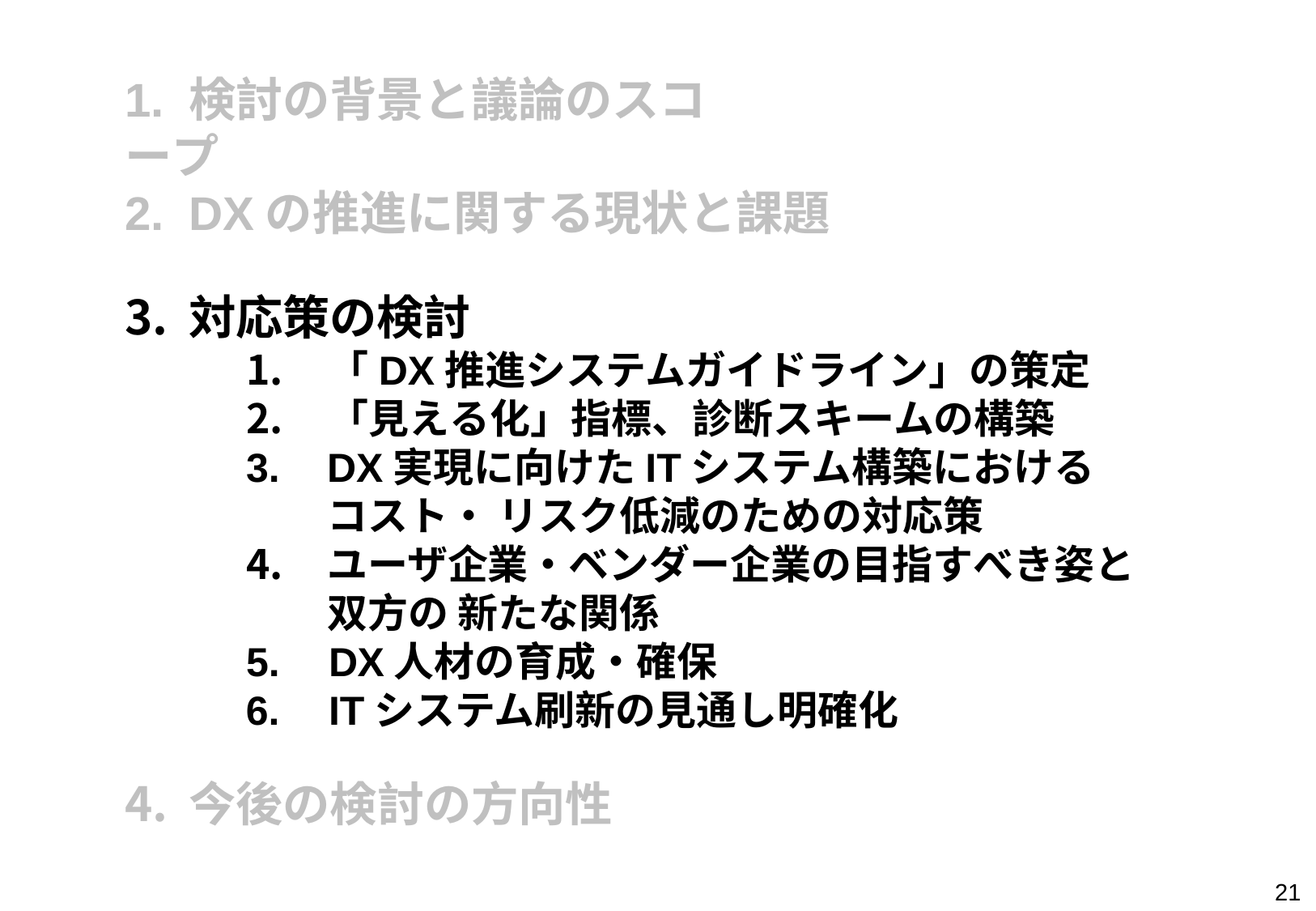

# 1. 検討の背景と議論のスコープ
DXの推進に関する現状と課題
対応策の検討
「DX推進システムガイドライン」の策定
「見える化」指標、診断スキームの構築
DX実現に向けたITシステム構築におけるコスト・ リスク低減のための対応策
ユーザ企業・ベンダー企業の目指すべき姿と双方の 新たな関係
DX人材の育成・確保
ITシステム刷新の見通し明確化

今後の検討の方向性
21